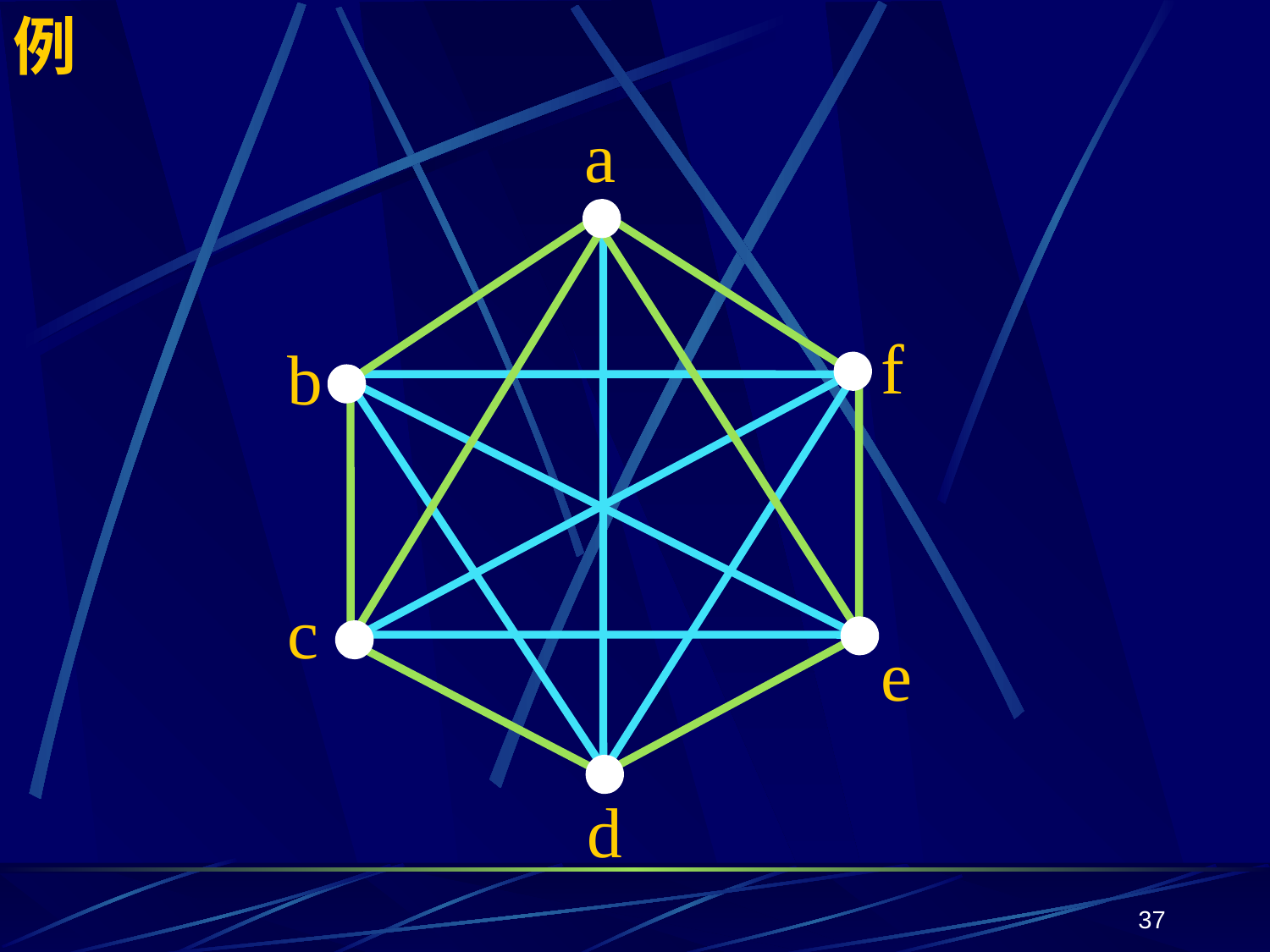

# 例
a

f
b
c
e
d

37